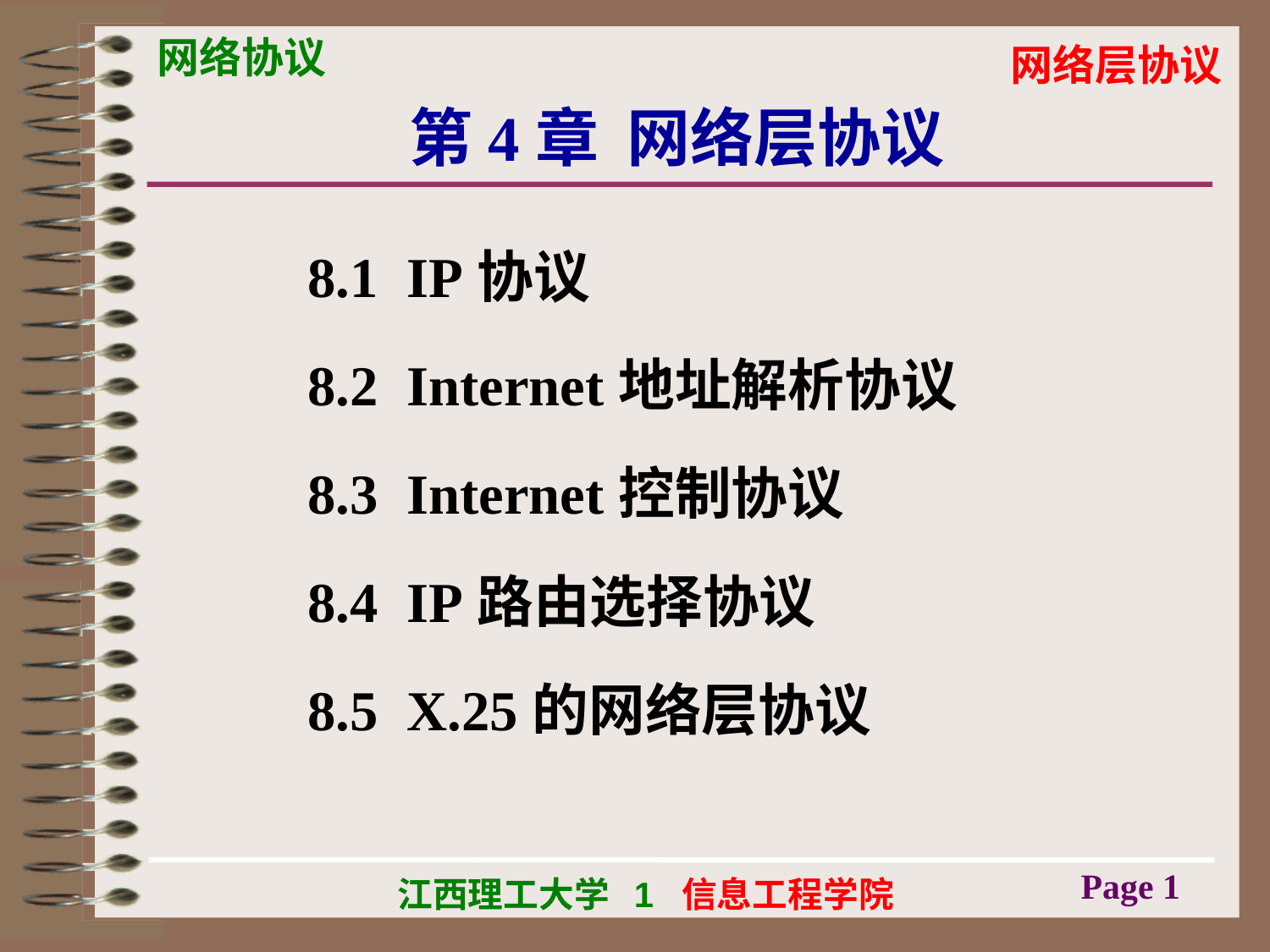

# 第4章  网络层协议
8.1  IP协议
8.2  Internet地址解析协议
8.3  Internet控制协议
8.4  IP路由选择协议
8.5  X.25的网络层协议
Page 1